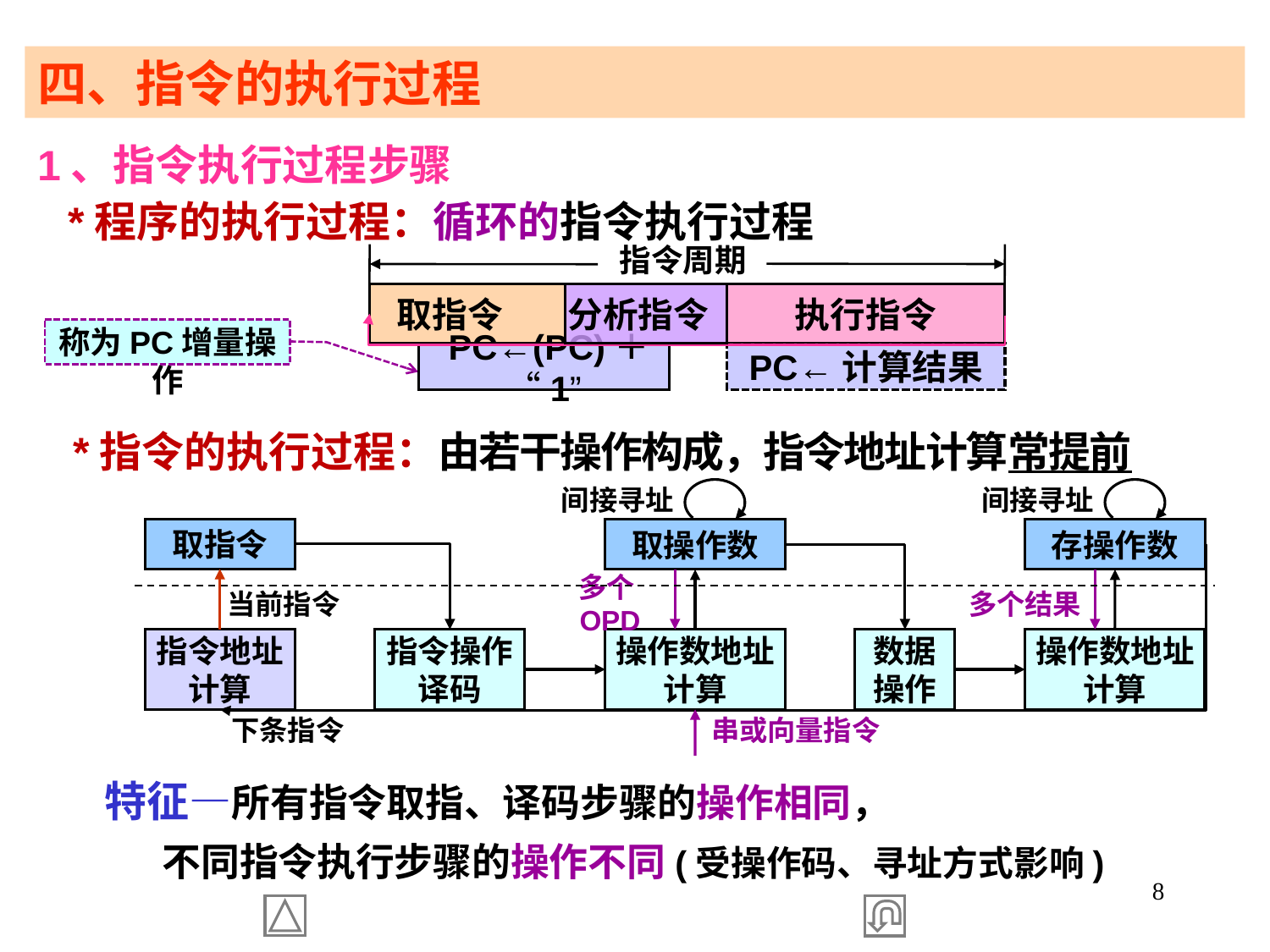

四、指令的执行过程
1、指令执行过程步骤
   *程序的执行过程：循环的指令执行过程
指令周期
  取指令
分析指令
执行指令
 PC←(PC)＋“1”
PC←计算结果
称为PC增量操作
   *指令的执行过程：由若干操作构成，指令地址计算常提前

间接寻址
间接寻址
取指令
取操作数
存操作数
多个OPD
当前指令
多个结果
指令地址计算
指令操作译码
操作数地址计算
数据操作
操作数地址计算
下条指令
串或向量指令
      特征—所有指令取指、译码步骤的操作相同，
             不同指令执行步骤的操作不同(受操作码、寻址方式影响)
8